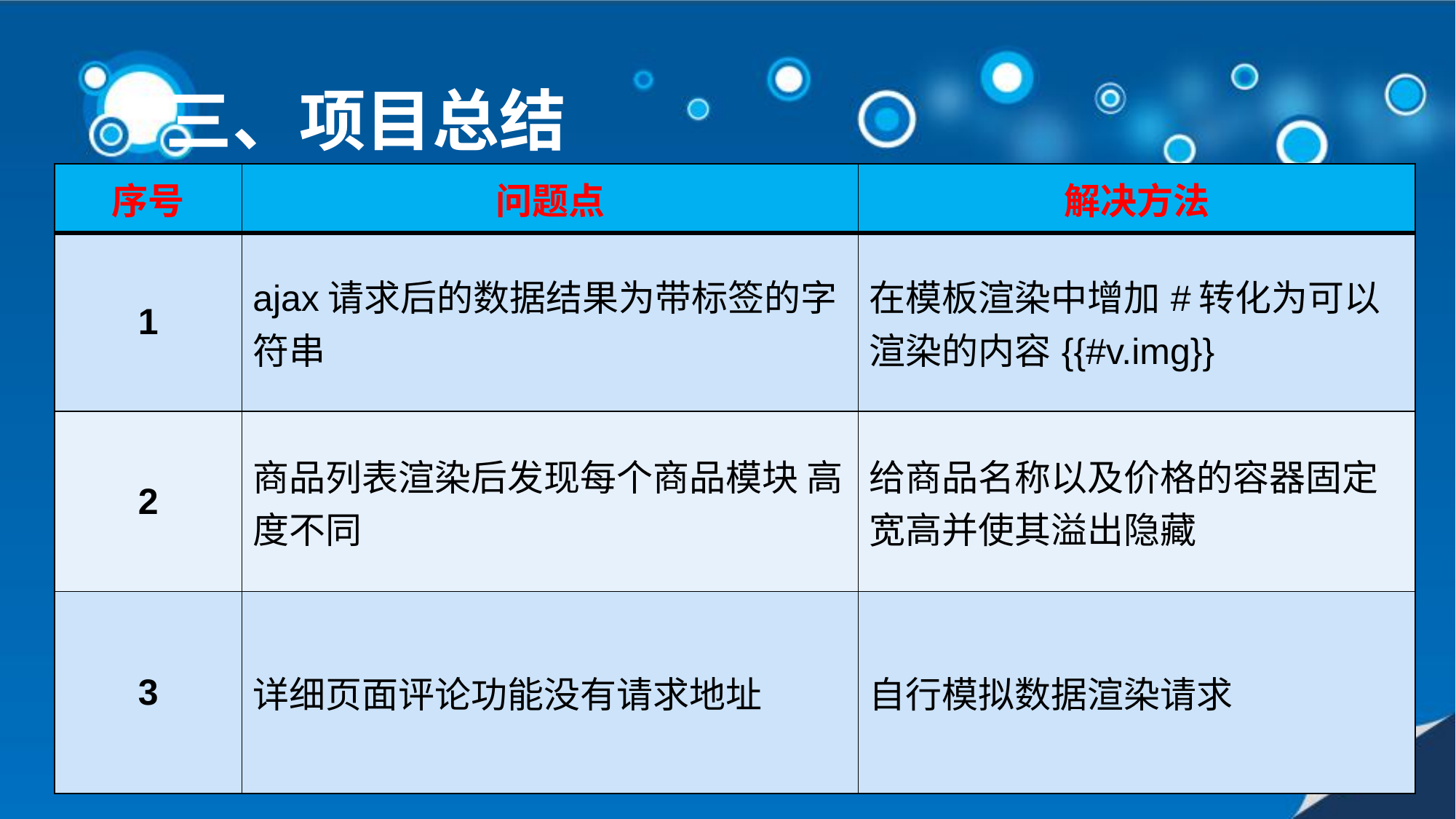

# 三、项目总结
| 序号 | 问题点 | 解决方法 |
| --- | --- | --- |
| 1 | ajax请求后的数据结果为带标签的字符串 | 在模板渲染中增加#转化为可以渲染的内容{{#v.img}} |
| 2 | 商品列表渲染后发现每个商品模块 高度不同 | 给商品名称以及价格的容器固定宽高并使其溢出隐藏 |
| 3 | 详细页面评论功能没有请求地址 | 自行模拟数据渲染请求 |